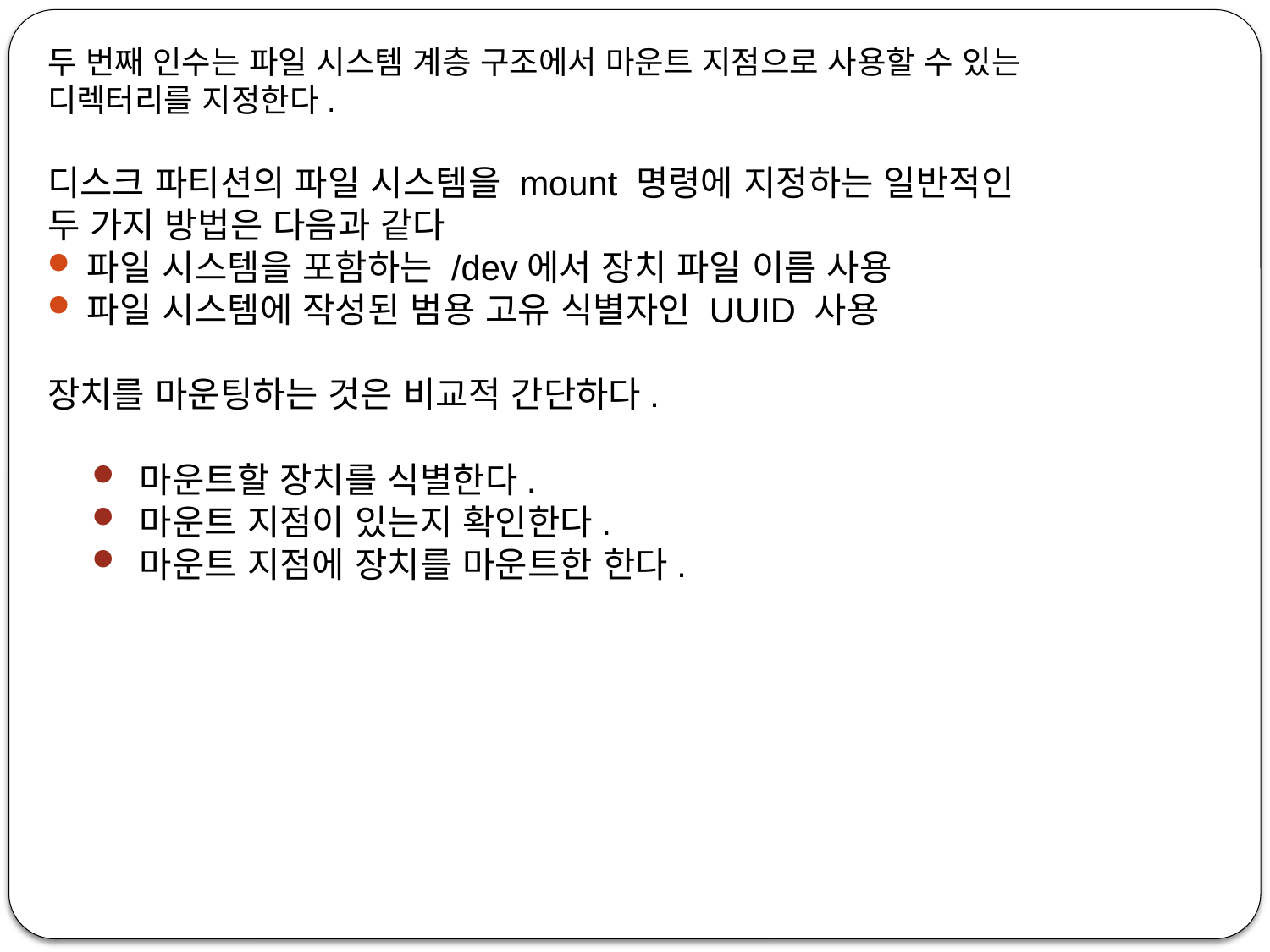

두 번째 인수는 파일 시스템 계층 구조에서 마운트 지점으로 사용할 수 있는
디렉터리를 지정한다.

디스크 파티션의 파일 시스템을 mount 명령에 지정하는 일반적인
두 가지 방법은 다음과 같다
파일 시스템을 포함하는 /dev에서 장치 파일 이름 사용
파일 시스템에 작성된 범용 고유 식별자인 UUID 사용

장치를 마운팅하는 것은 비교적 간단하다.

마운트할 장치를 식별한다.
마운트 지점이 있는지 확인한다.
마운트 지점에 장치를 마운트한 한다.